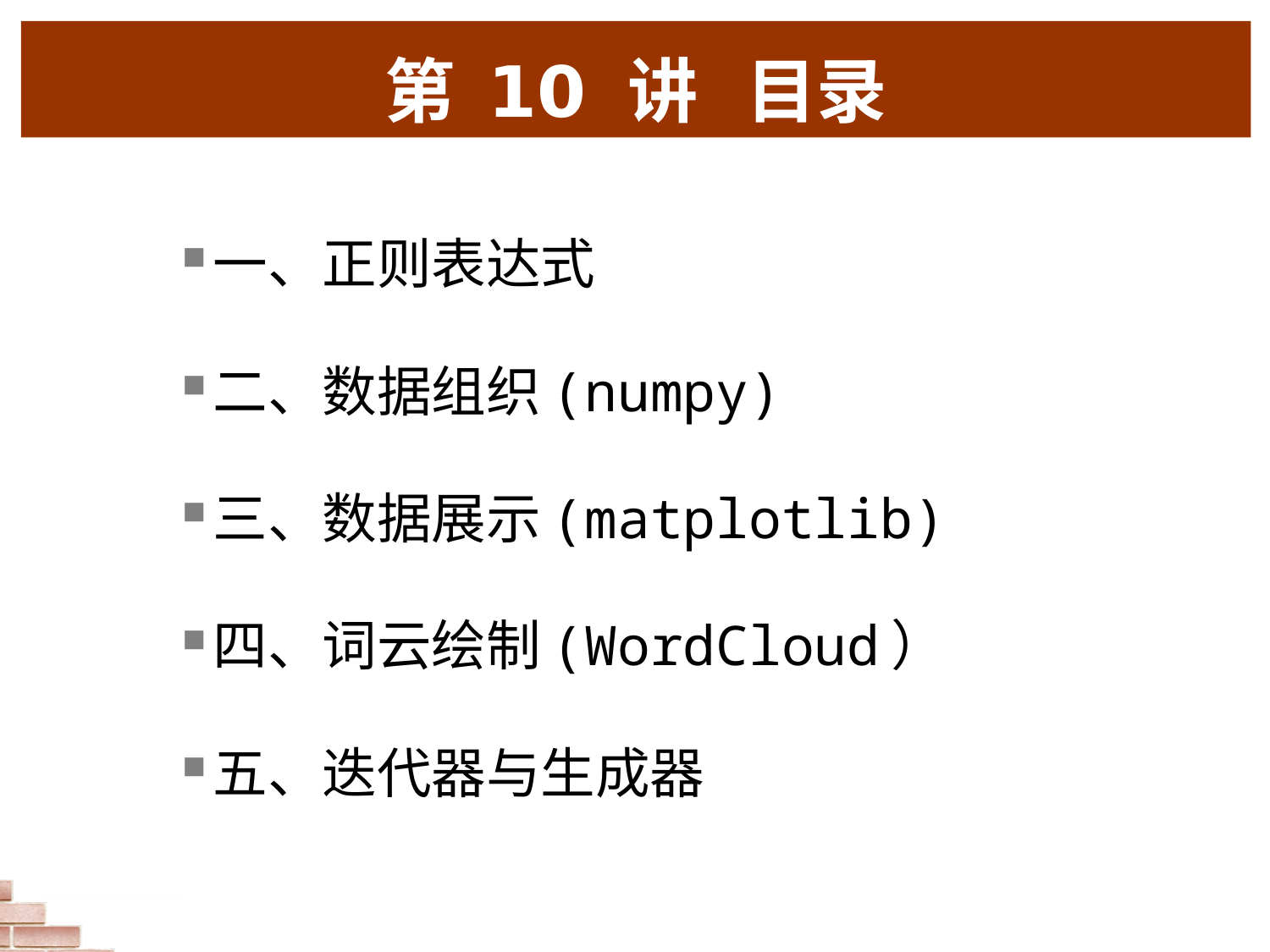

第 10 讲   目录
一、正则表达式
二、数据组织(numpy)
三、数据展示(matplotlib)
四、词云绘制(WordCloud）
五、迭代器与生成器